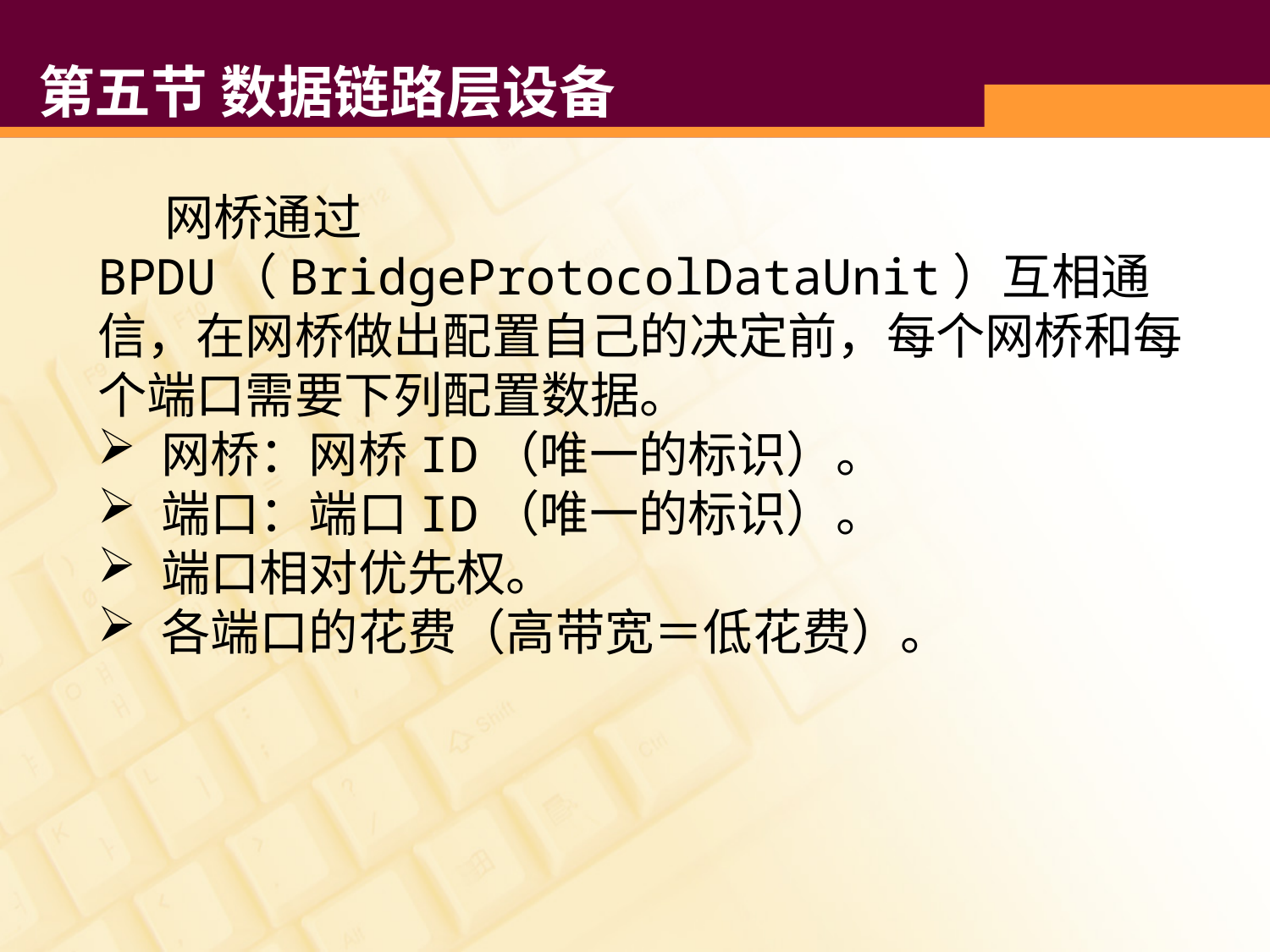

# 第五节 数据链路层设备
    网桥通过BPDU（BridgeProtocolDataUnit）互相通信，在网桥做出配置自己的决定前，每个网桥和每个端口需要下列配置数据。
网桥：网桥ID（唯一的标识）。
端口：端口ID（唯一的标识）。
端口相对优先权。
各端口的花费（高带宽＝低花费）。